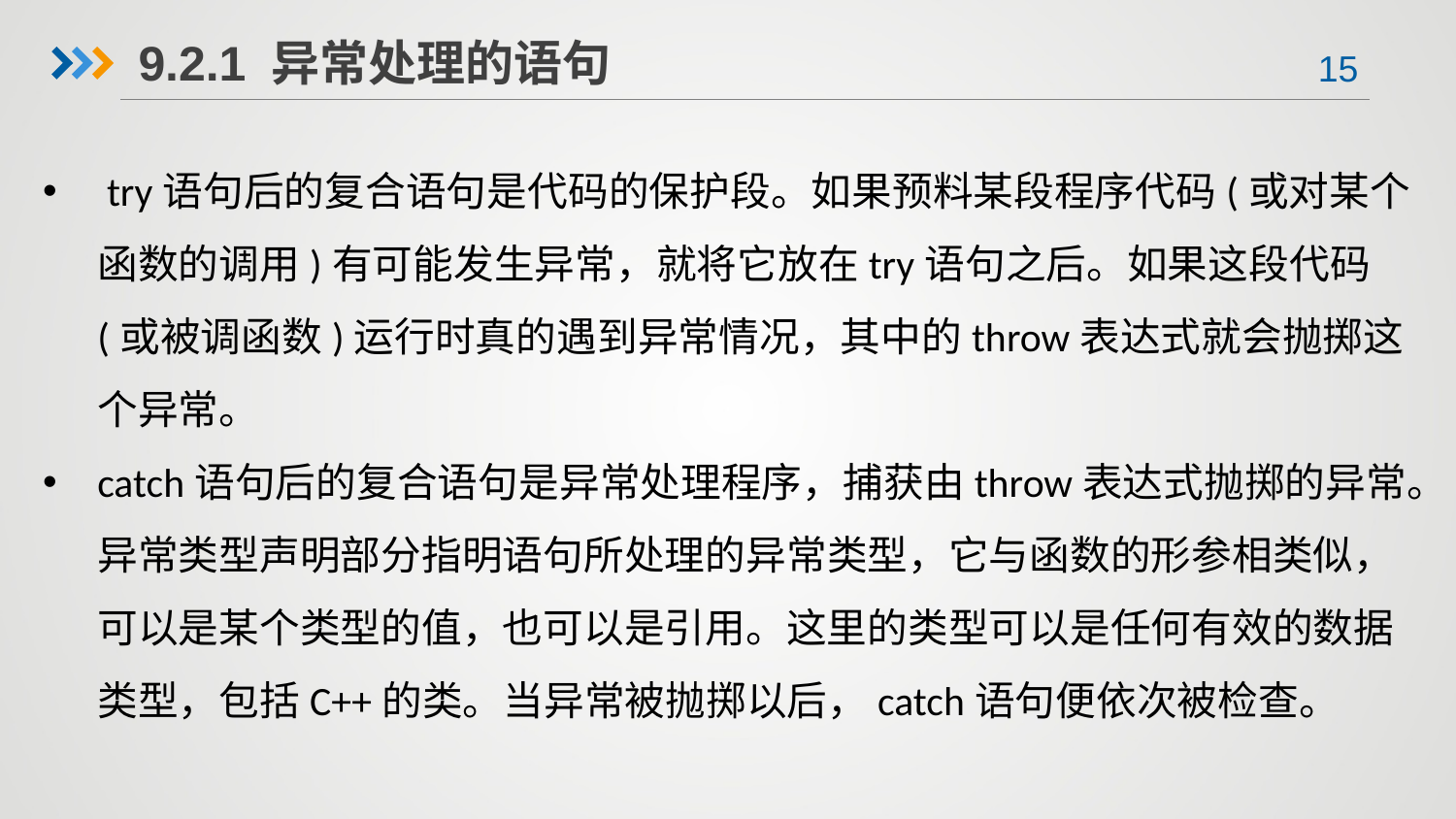

9.2.1 异常处理的语句
 try语句后的复合语句是代码的保护段。如果预料某段程序代码(或对某个函数的调用)有可能发生异常，就将它放在try语句之后。如果这段代码(或被调函数)运行时真的遇到异常情况，其中的throw表达式就会抛掷这个异常。
catch语句后的复合语句是异常处理程序，捕获由throw表达式抛掷的异常。异常类型声明部分指明语句所处理的异常类型，它与函数的形参相类似，可以是某个类型的值，也可以是引用。这里的类型可以是任何有效的数据类型，包括C++的类。当异常被抛掷以后，catch语句便依次被检查。